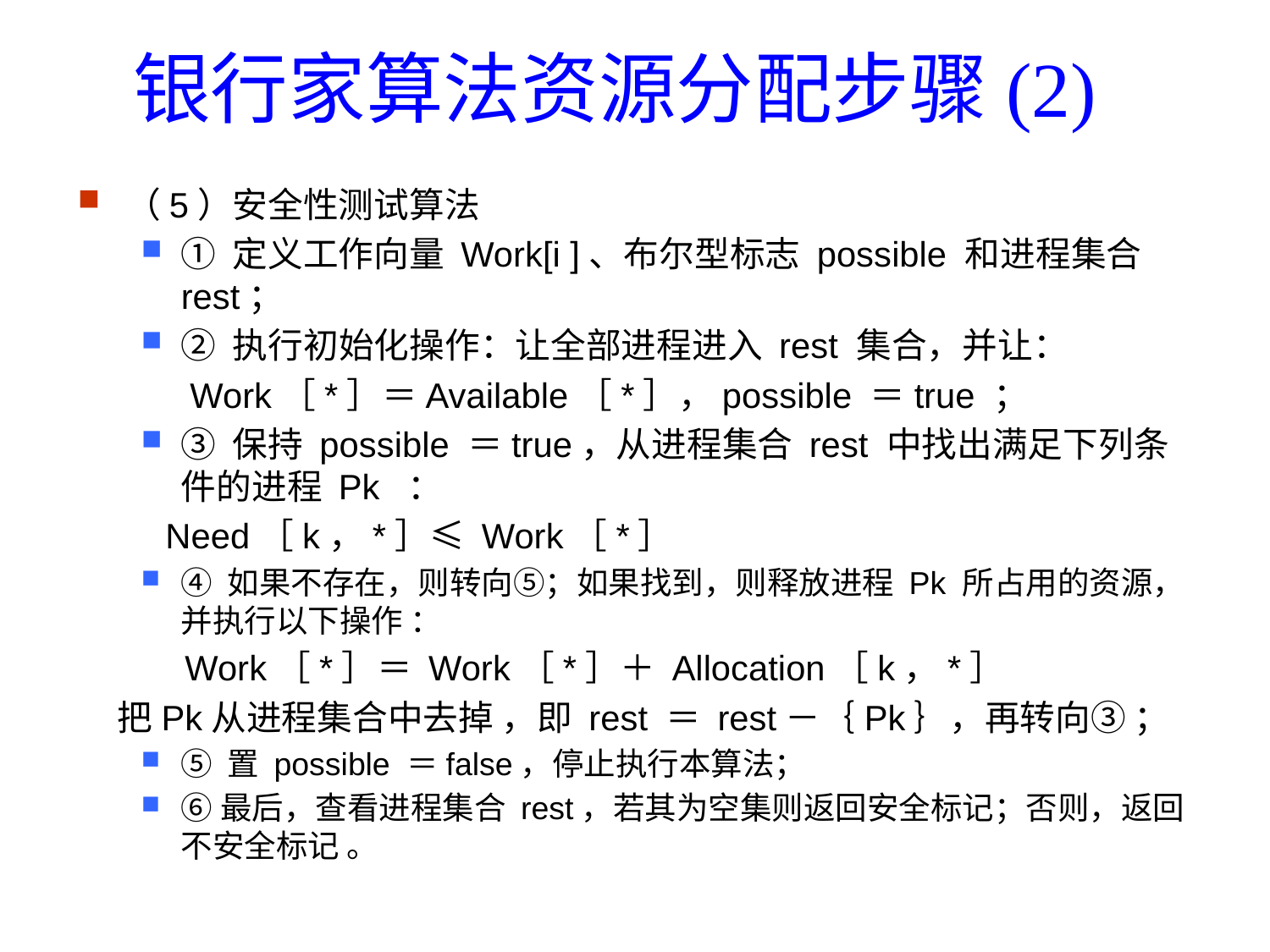

银行家算法资源分配步骤(2)
（5）安全性测试算法
① 定义工作向量 Work[i ]、布尔型标志 possible 和进程集合 rest；
② 执行初始化操作：让全部进程进入 rest 集合，并让：
     Work［*］＝Available［*］，possible ＝true ；
③ 保持 possible ＝true，从进程集合 rest 中找出满足下列条件的进程 Pk  ：
         Need［k，*］≤ Work［*］
④ 如果不存在，则转向⑤；如果找到，则释放进程 Pk 所占用的资源，并执行以下操作 ：
           Work［*］＝ Work［*］＋ Allocation［k，*］
    把Pk从进程集合中去掉 ，即 rest ＝ rest－｛Pk｝，再转向③ ；
⑤ 置 possible ＝false，停止执行本算法；
⑥最后，查看进程集合 rest，若其为空集则返回安全标记；否则，返回不安全标记 。